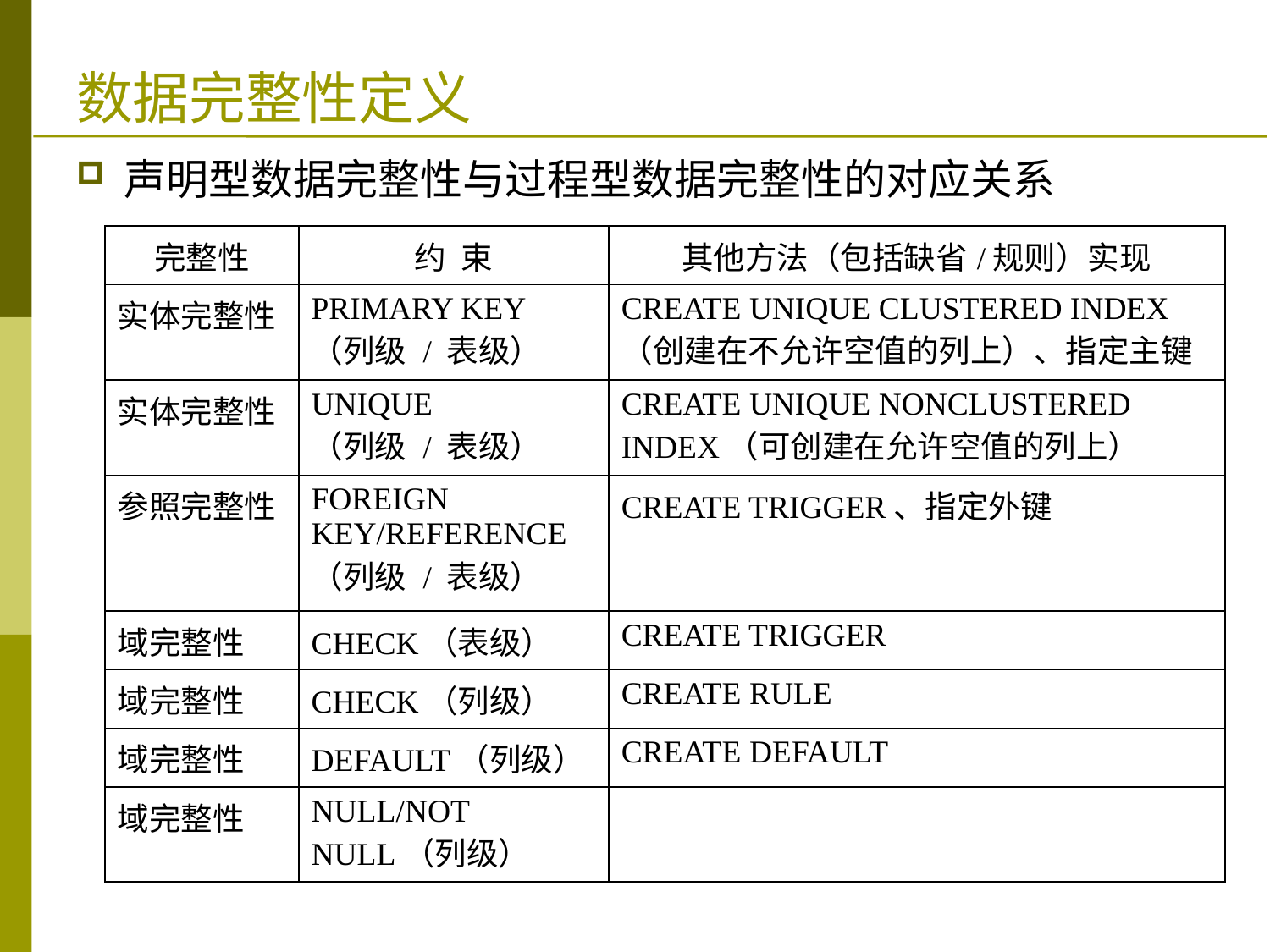

# 数据完整性定义
声明型数据完整性与过程型数据完整性的对应关系

| 完整性 | 约 束 | 其他方法（包括缺省/规则）实现 |
| --- | --- | --- |
| 实体完整性 | PRIMARY KEY （列级 / 表级） | CREATE UNIQUE CLUSTERED INDEX （创建在不允许空值的列上）、指定主键 |
| 实体完整性 | UNIQUE （列级 / 表级） | CREATE UNIQUE NONCLUSTERED INDEX（可创建在允许空值的列上） |
| 参照完整性 | FOREIGN KEY/REFERENCE （列级 / 表级） | CREATE TRIGGER、指定外键 |
| 域完整性 | CHECK（表级） | CREATE TRIGGER |
| 域完整性 | CHECK（列级） | CREATE RULE |
| 域完整性 | DEFAULT（列级） | CREATE DEFAULT |
| 域完整性 | NULL/NOT NULL（列级） |  |